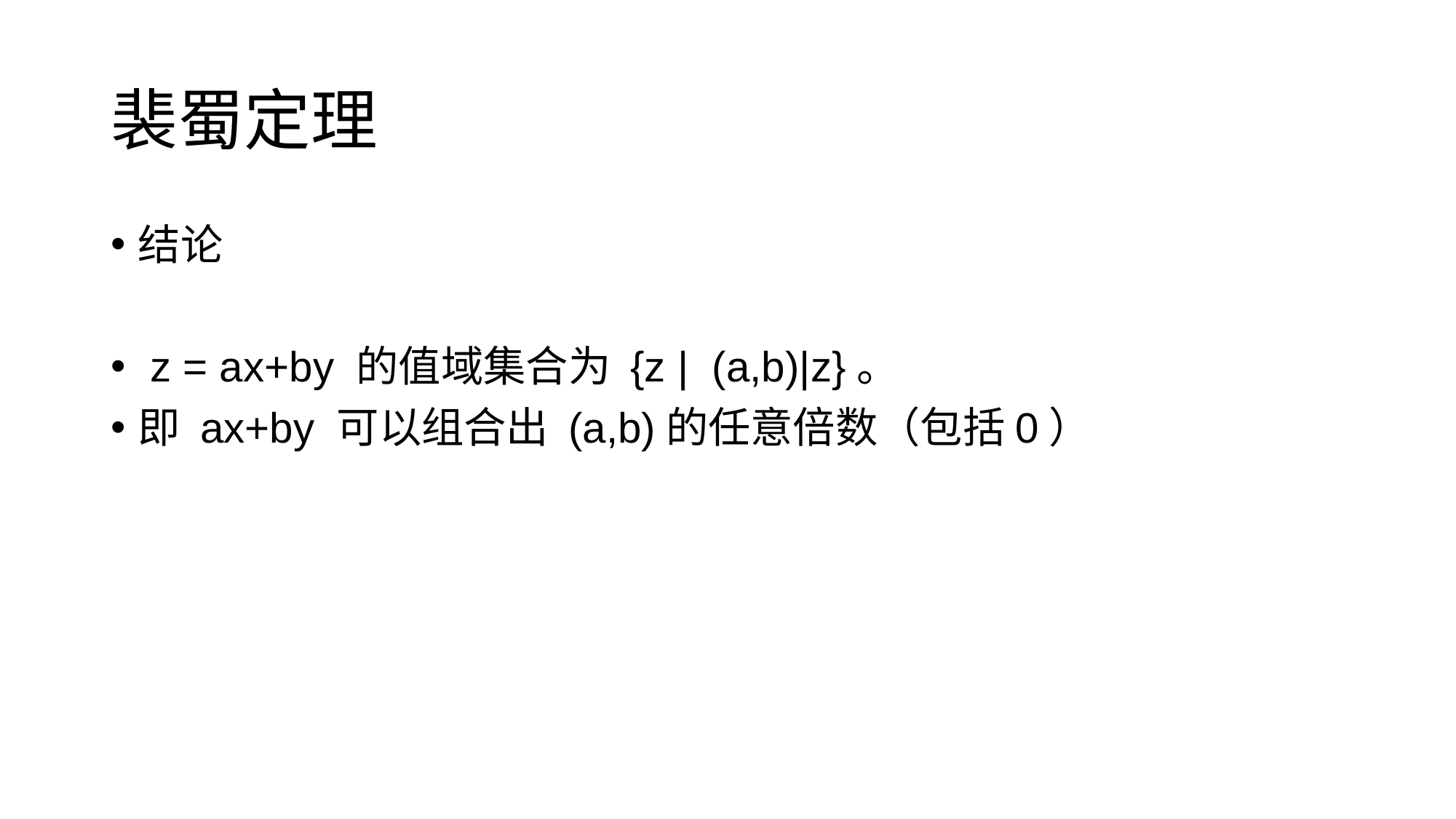

# 裴蜀定理
结论

 z = ax+by 的值域集合为 {z |  (a,b)|z}。
即 ax+by 可以组合出 (a,b)的任意倍数（包括0）